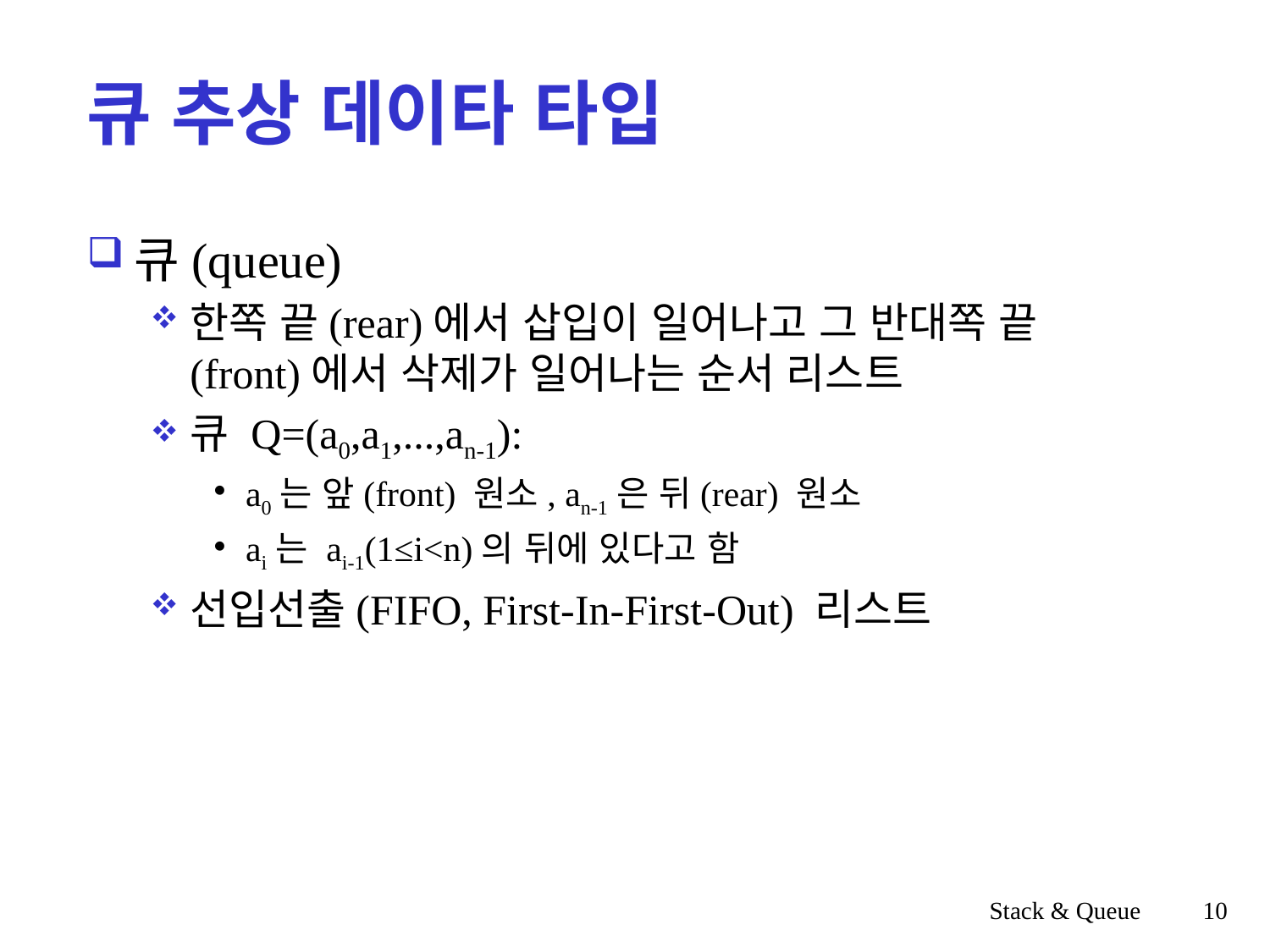

# 큐 추상 데이타 타입
큐(queue)
한쪽 끝(rear)에서 삽입이 일어나고 그 반대쪽 끝(front)에서 삭제가 일어나는 순서 리스트
큐 Q=(a0,a1,...,an-1):
a0는 앞(front) 원소, an-1은 뒤(rear) 원소
ai는 ai-1(1≤i<n)의 뒤에 있다고 함
선입선출(FIFO, First-In-First-Out) 리스트
Stack & Queue
10